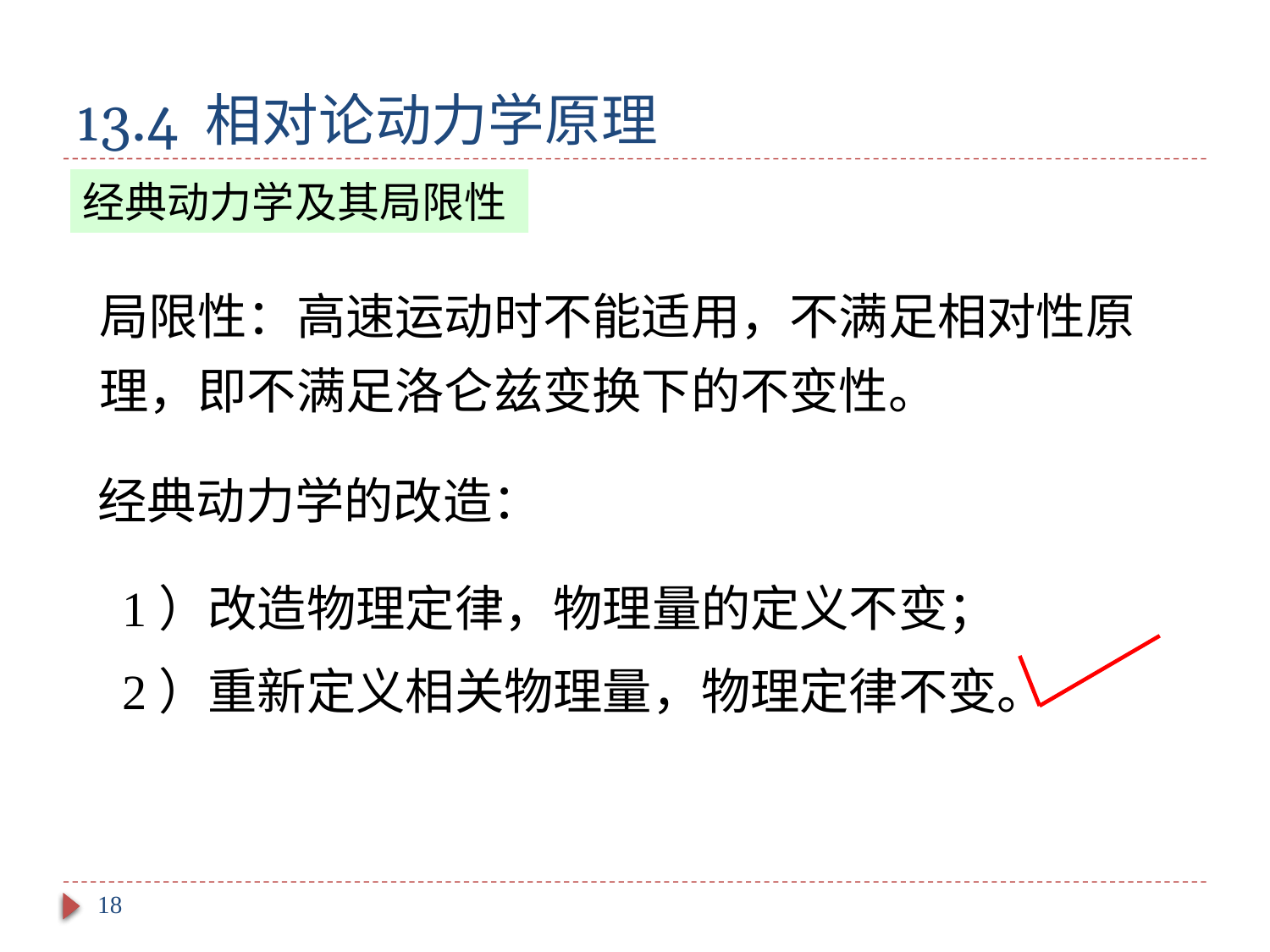

# 13.4 相对论动力学原理
经典动力学及其局限性
局限性：高速运动时不能适用，不满足相对性原理，即不满足洛仑兹变换下的不变性。
经典动力学的改造：
1）改造物理定律，物理量的定义不变；

2）重新定义相关物理量，物理定律不变。
18